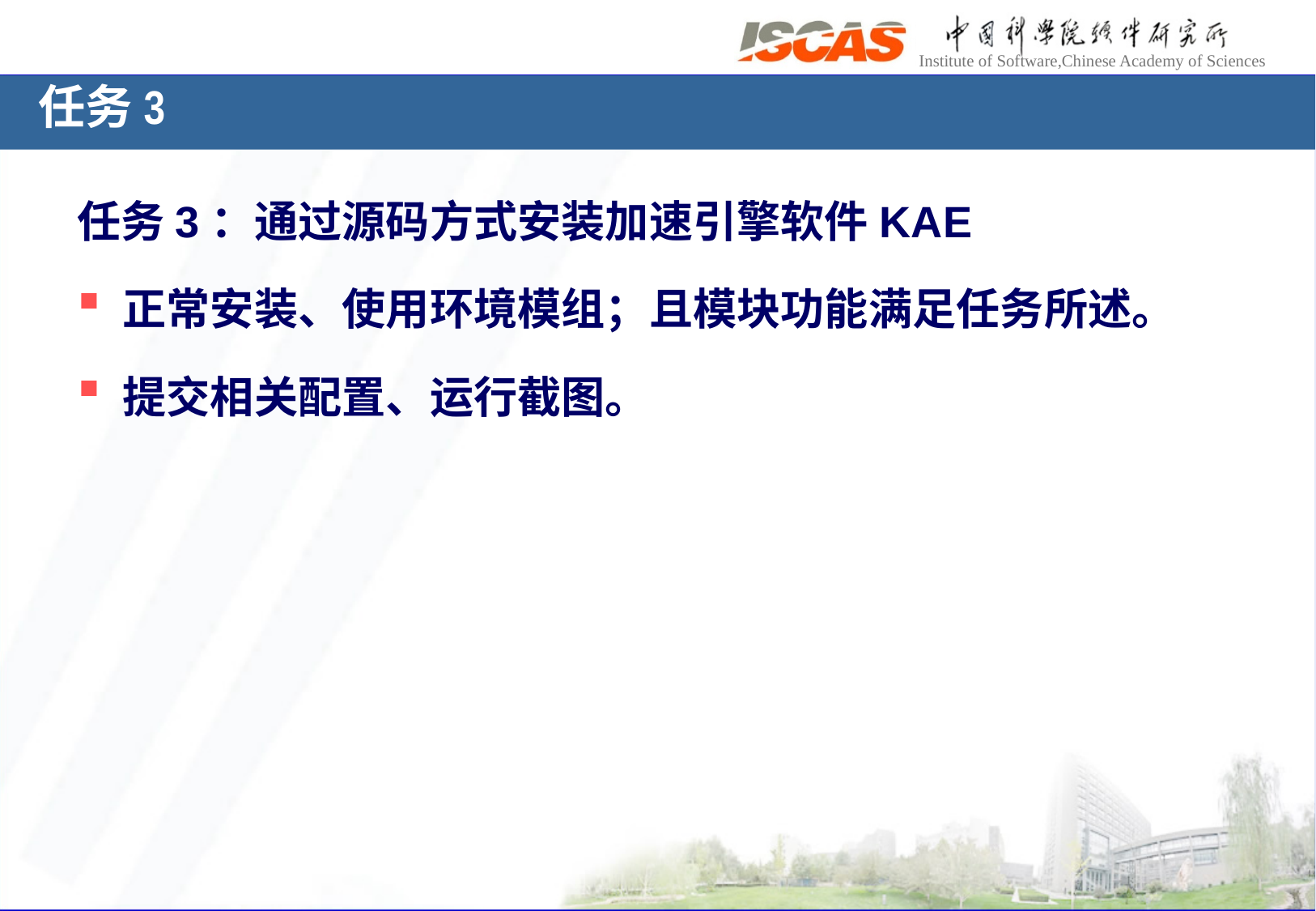

# 任务3
任务3：通过源码方式安装加速引擎软件KAE
正常安装、使用环境模组；且模块功能满足任务所述。
提交相关配置、运行截图。